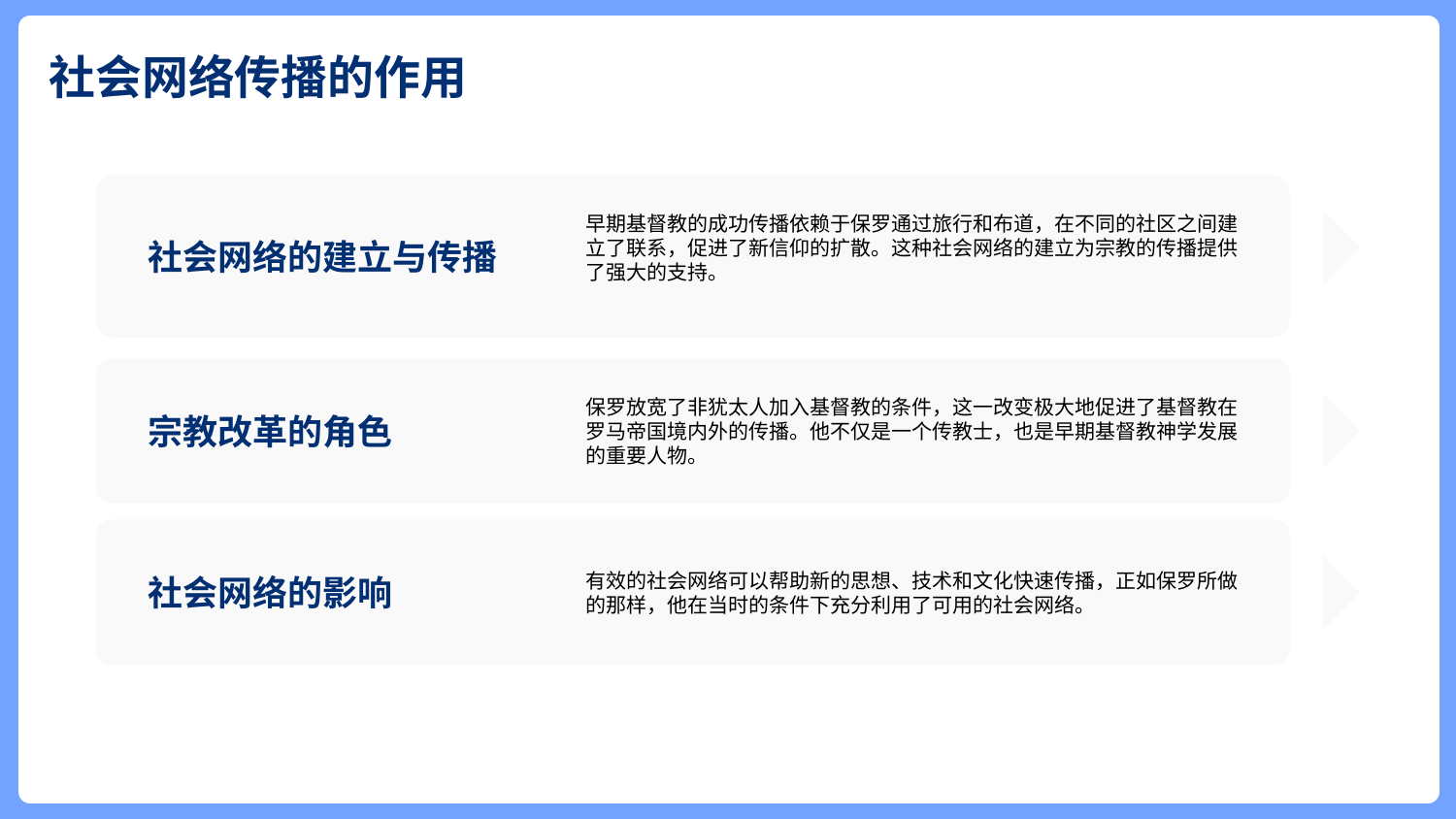

社会网络传播的作用

早期基督教的成功传播依赖于保罗通过旅行和布道，在不同的社区之间建立了联系，促进了新信仰的扩散。这种社会网络的建立为宗教的传播提供了强大的支持。
社会网络的建立与传播

保罗放宽了非犹太人加入基督教的条件，这一改变极大地促进了基督教在罗马帝国境内外的传播。他不仅是一个传教士，也是早期基督教神学发展的重要人物。
宗教改革的角色

有效的社会网络可以帮助新的思想、技术和文化快速传播，正如保罗所做的那样，他在当时的条件下充分利用了可用的社会网络。
社会网络的影响